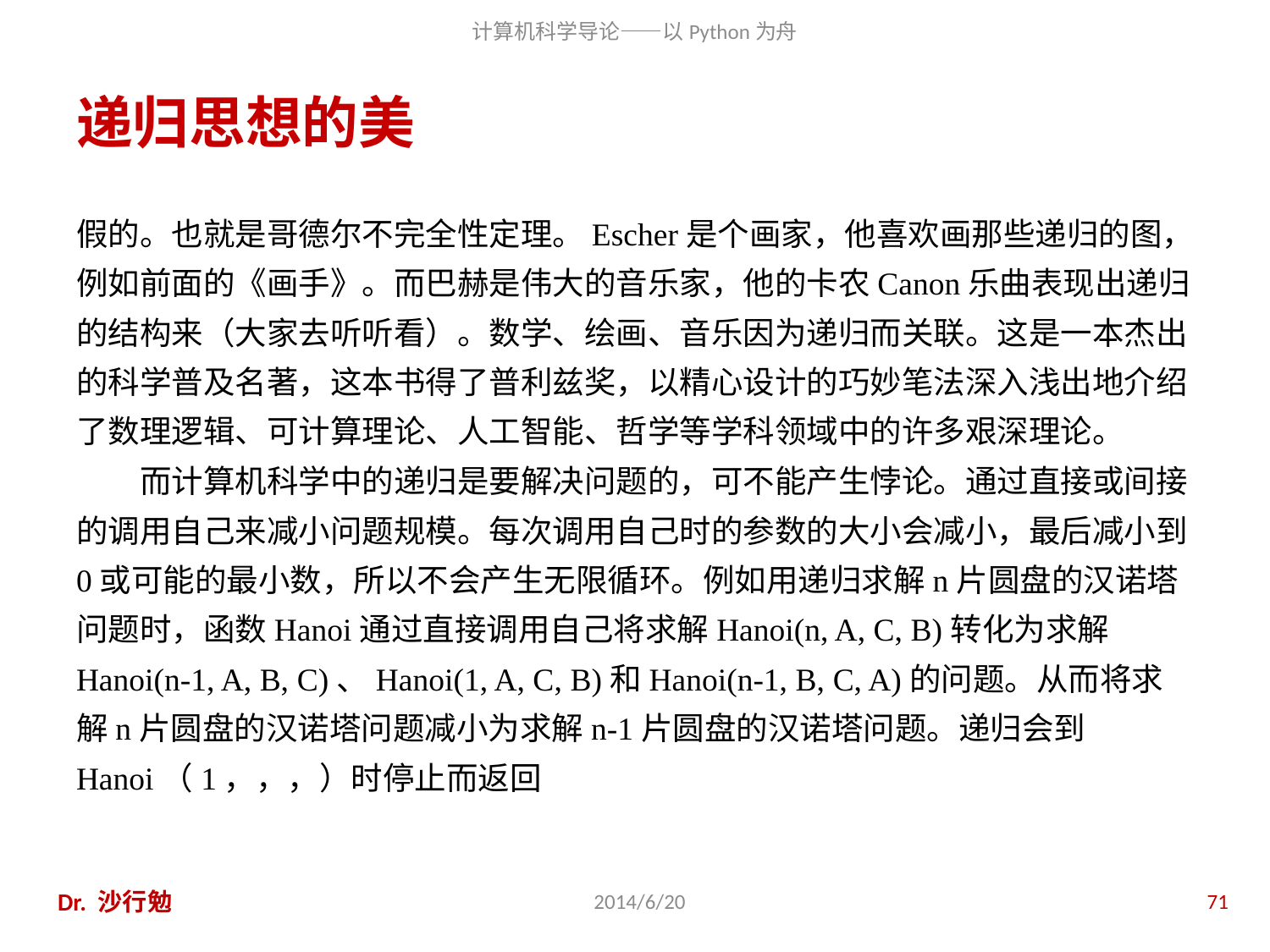

# 递归思想的美
假的。也就是哥德尔不完全性定理。Escher是个画家，他喜欢画那些递归的图，例如前面的《画手》。而巴赫是伟大的音乐家，他的卡农Canon乐曲表现出递归的结构来（大家去听听看）。数学、绘画、音乐因为递归而关联。这是一本杰出的科学普及名著，这本书得了普利兹奖，以精心设计的巧妙笔法深入浅出地介绍了数理逻辑、可计算理论、人工智能、哲学等学科领域中的许多艰深理论。
而计算机科学中的递归是要解决问题的，可不能产生悖论。通过直接或间接的调用自己来减小问题规模。每次调用自己时的参数的大小会减小，最后减小到0或可能的最小数，所以不会产生无限循环。例如用递归求解n片圆盘的汉诺塔问题时，函数Hanoi通过直接调用自己将求解Hanoi(n, A, C, B)转化为求解Hanoi(n-1, A, B, C)、Hanoi(1, A, C, B)和Hanoi(n-1, B, C, A)的问题。从而将求解n片圆盘的汉诺塔问题减小为求解n-1片圆盘的汉诺塔问题。递归会到Hanoi（1，，，）时停止而返回
Dr. 沙行勉
2014/6/20
71